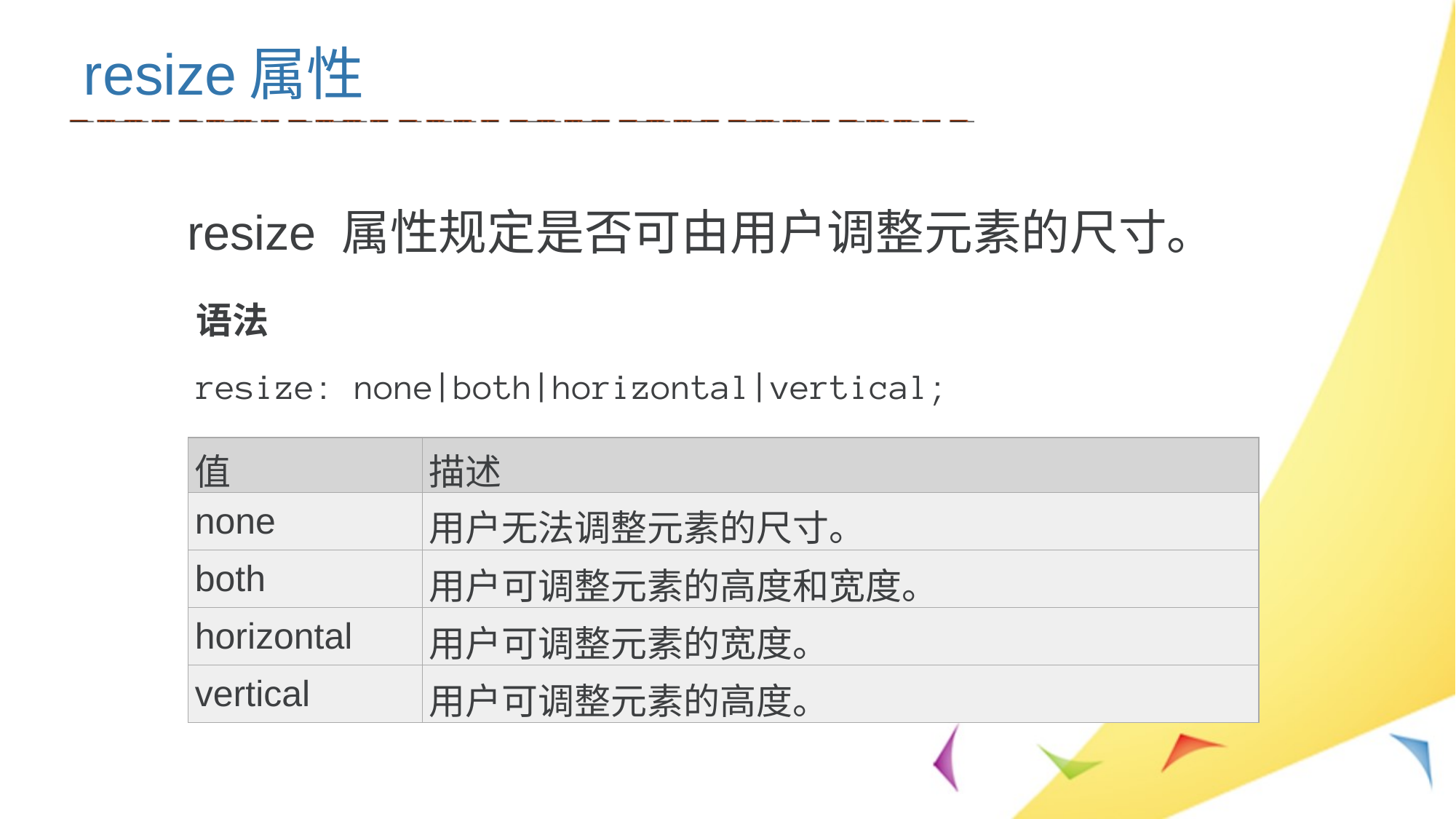

# resize属性
resize 属性规定是否可由用户调整元素的尺寸。
语法
resize: none|both|horizontal|vertical;
| 值 | 描述 |
| --- | --- |
| none | 用户无法调整元素的尺寸。 |
| both | 用户可调整元素的高度和宽度。 |
| horizontal | 用户可调整元素的宽度。 |
| vertical | 用户可调整元素的高度。 |